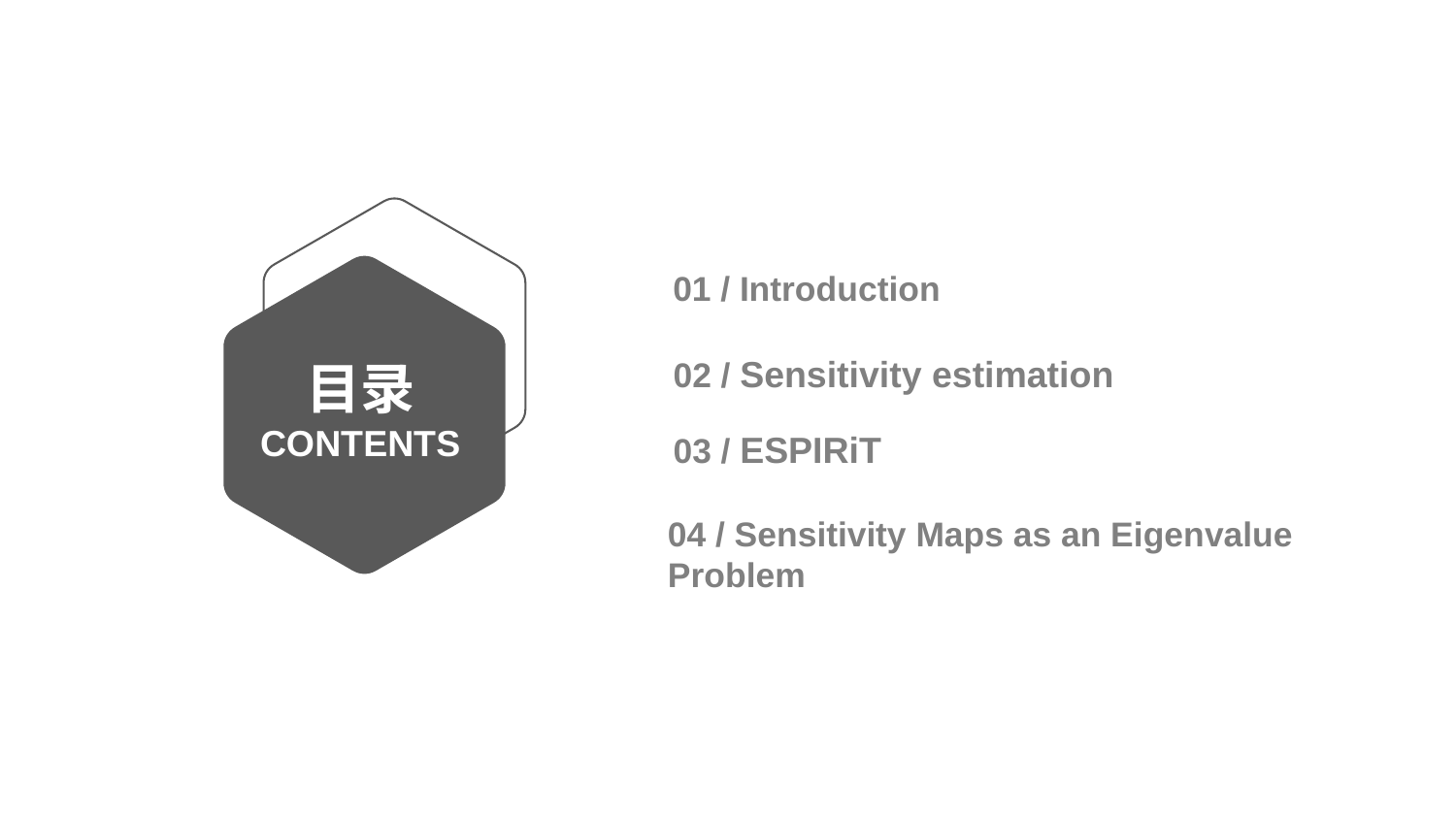

01 / Introduction
02 / Sensitivity estimation

目录
CONTENTS
03 / ESPIRiT

04 / Sensitivity Maps as an Eigenvalue Problem